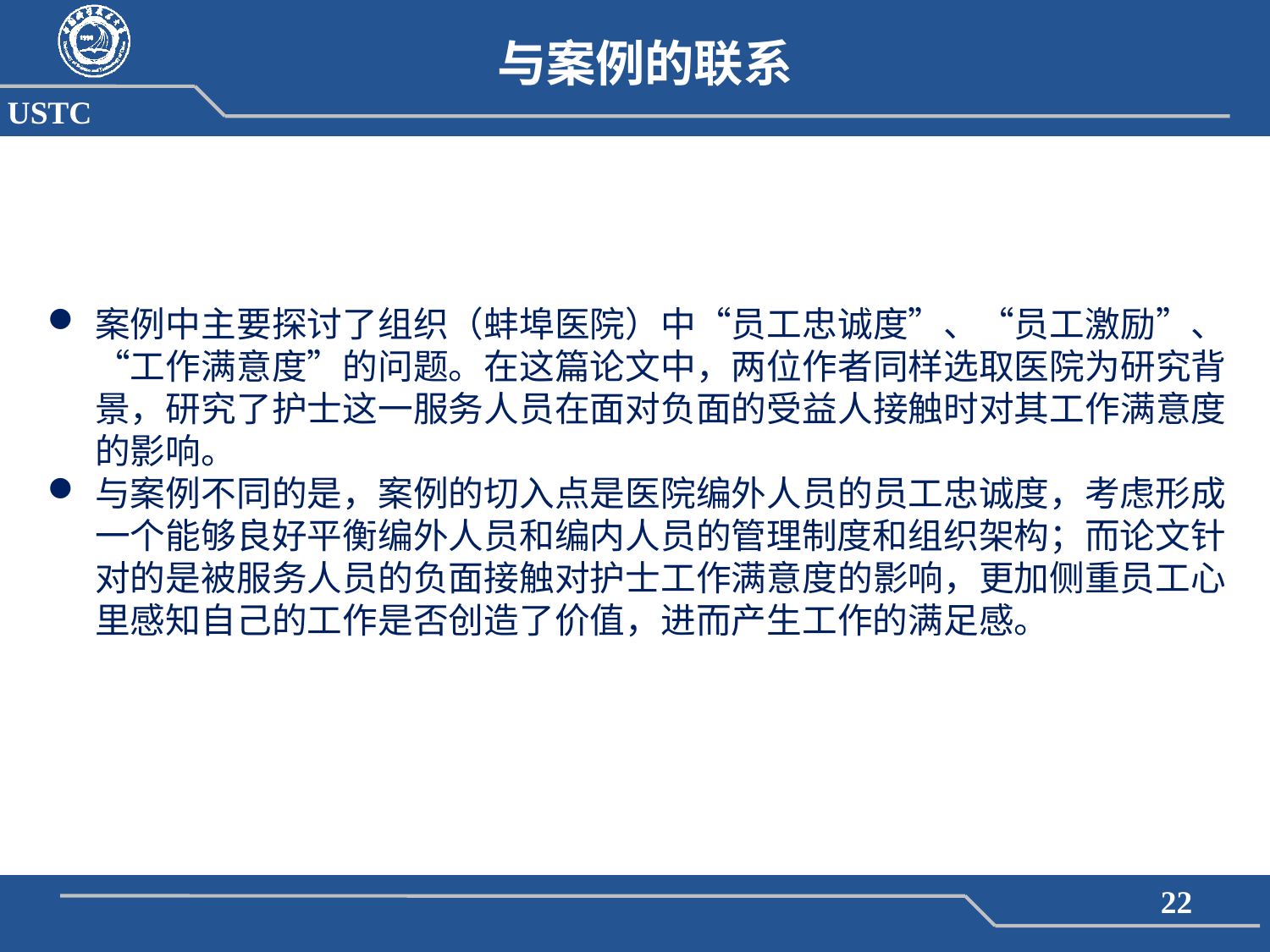

与案例的联系
案例中主要探讨了组织（蚌埠医院）中“员工忠诚度”、“员工激励”、“工作满意度”的问题。在这篇论文中，两位作者同样选取医院为研究背景，研究了护士这一服务人员在面对负面的受益人接触时对其工作满意度的影响。
与案例不同的是，案例的切入点是医院编外人员的员工忠诚度，考虑形成一个能够良好平衡编外人员和编内人员的管理制度和组织架构；而论文针对的是被服务人员的负面接触对护士工作满意度的影响，更加侧重员工心里感知自己的工作是否创造了价值，进而产生工作的满足感。
22